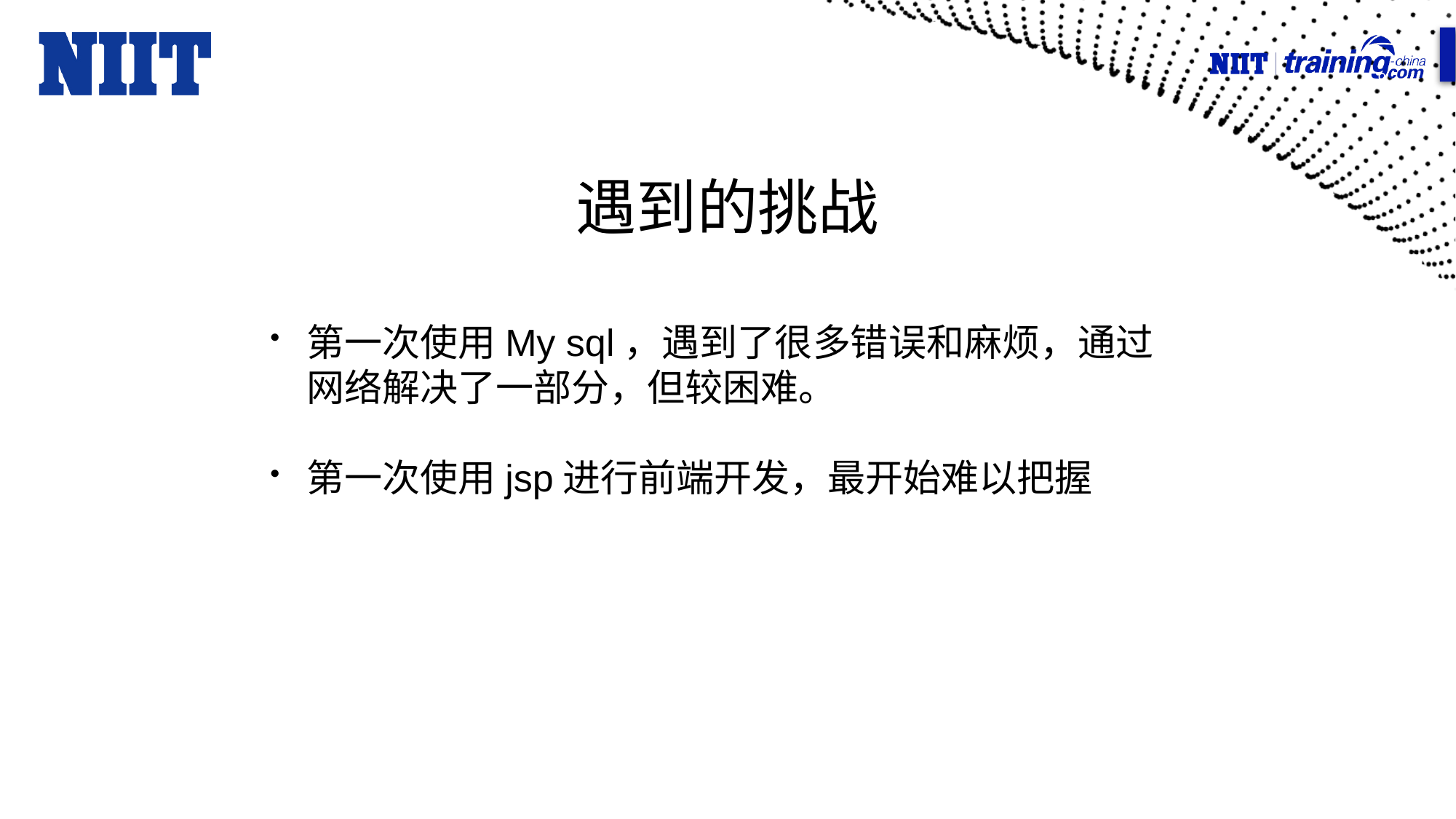

# 遇到的挑战
第一次使用My sql，遇到了很多错误和麻烦，通过网络解决了一部分，但较困难。
第一次使用jsp进行前端开发，最开始难以把握